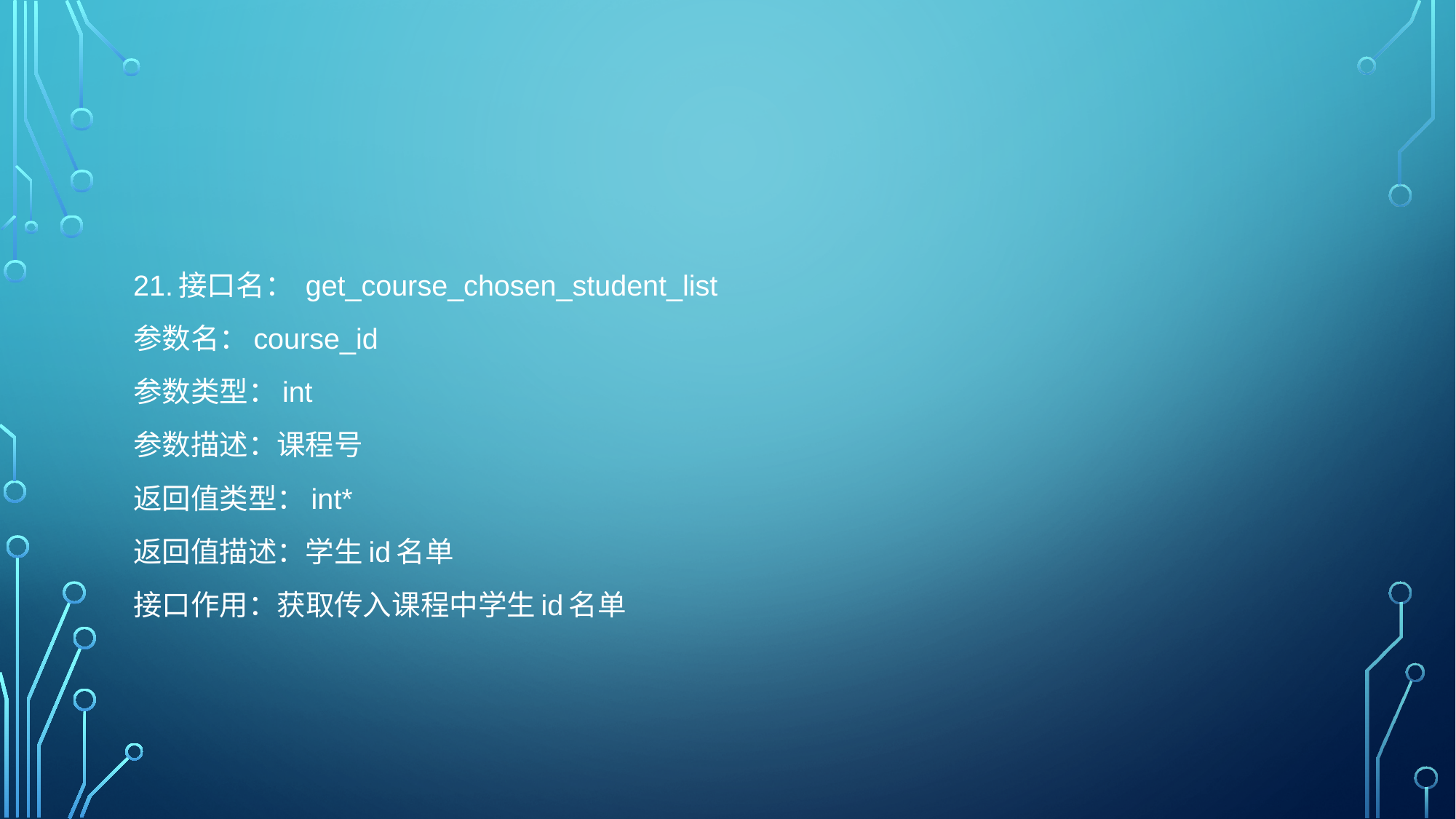

#

21.接口名： get_course_chosen_student_list
参数名：course_id
参数类型：int
参数描述：课程号
返回值类型：int*
返回值描述：学生id名单
接口作用：获取传入课程中学生id名单